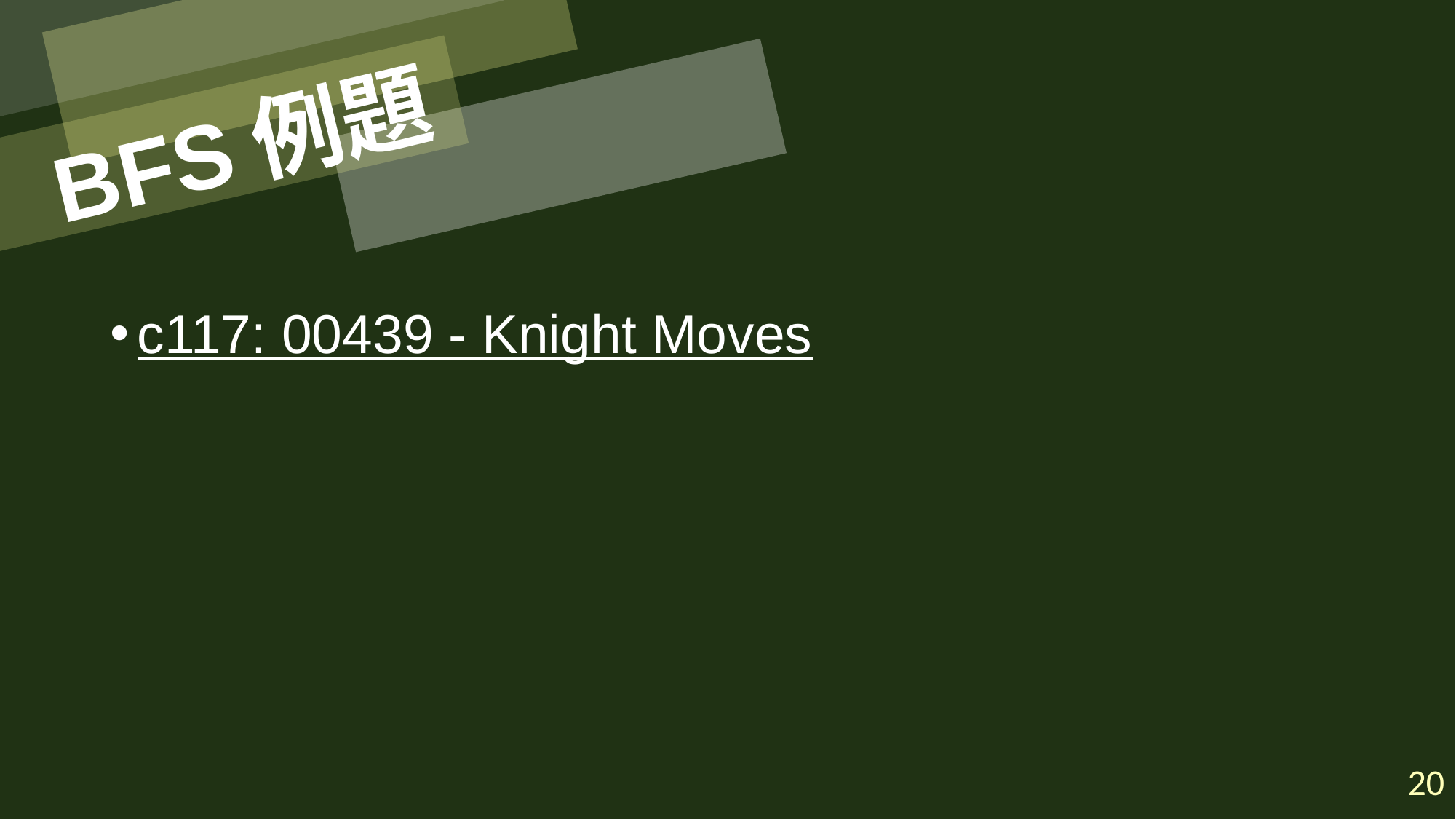

# BFS例題

c117: 00439 - Knight Moves

20